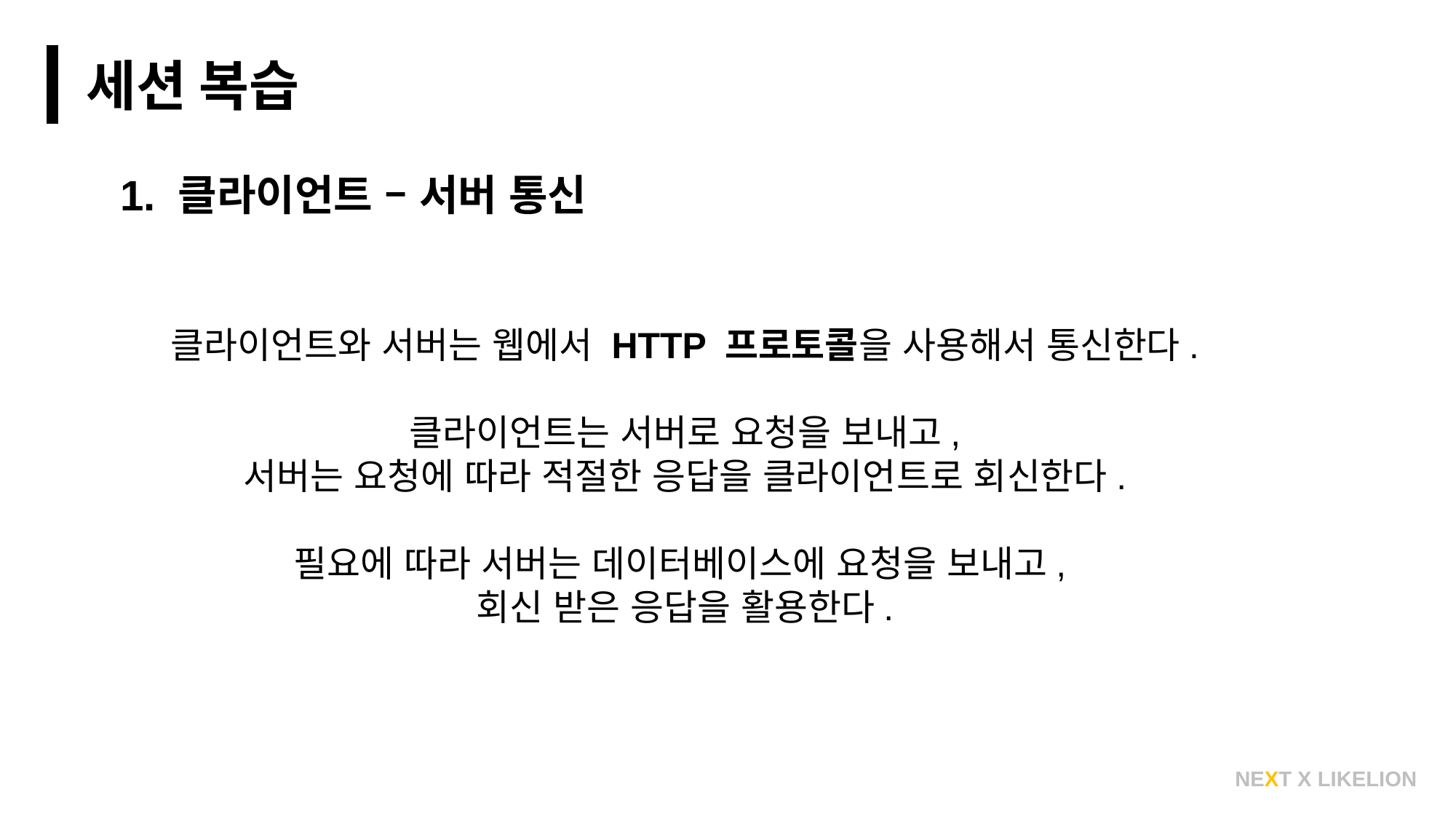

세션 복습
1. 클라이언트 – 서버 통신
클라이언트와 서버는 웹에서 HTTP 프로토콜을 사용해서 통신한다.

클라이언트는 서버로 요청을 보내고,
서버는 요청에 따라 적절한 응답을 클라이언트로 회신한다.

필요에 따라 서버는 데이터베이스에 요청을 보내고,
회신 받은 응답을 활용한다.
NEXT X LIKELION